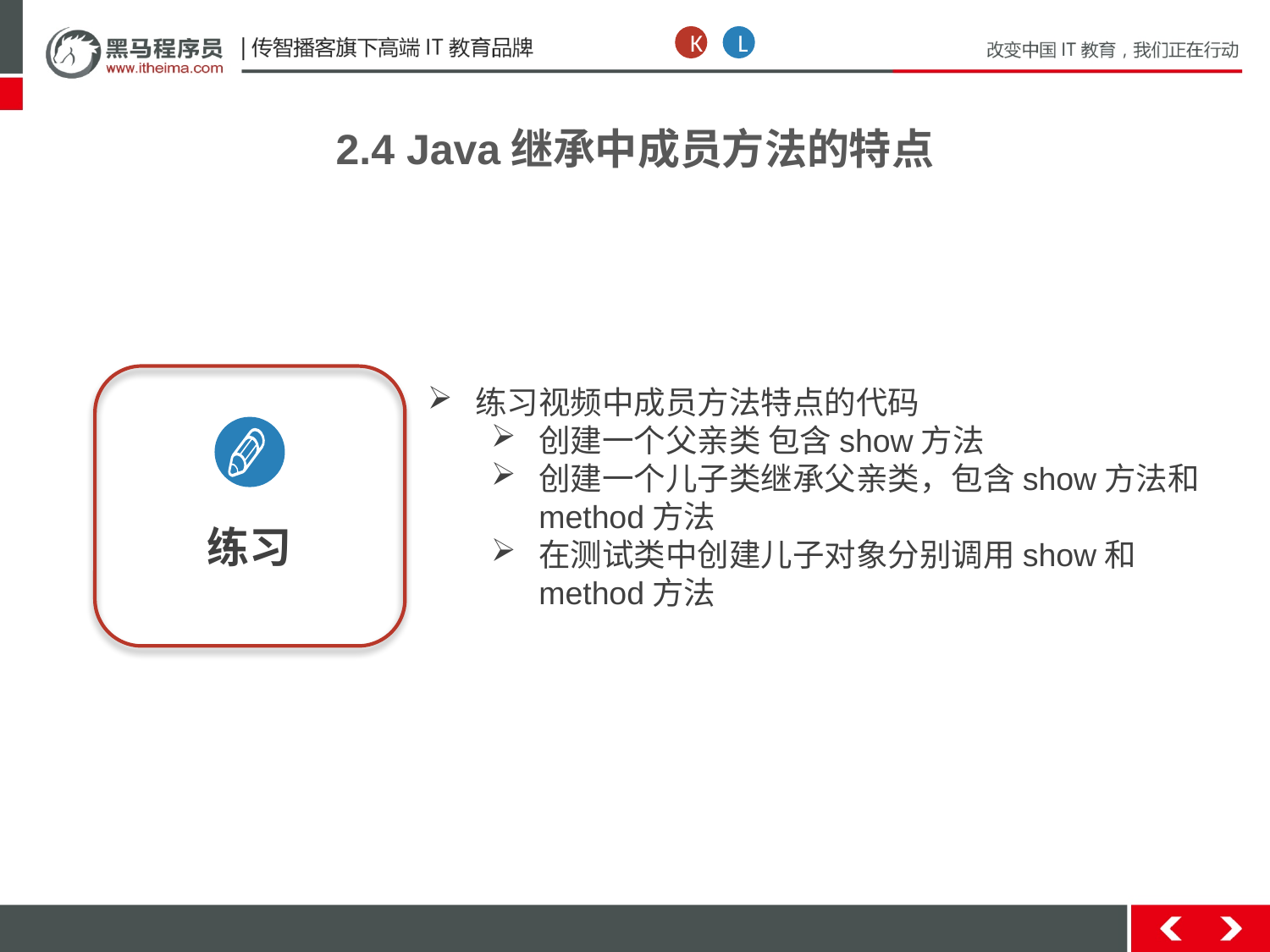

K
L
2.4 Java继承中成员方法的特点

练习
练习视频中成员方法特点的代码
创建一个父亲类 包含show方法
创建一个儿子类继承父亲类，包含show方法和method方法
在测试类中创建儿子对象分别调用show和method方法